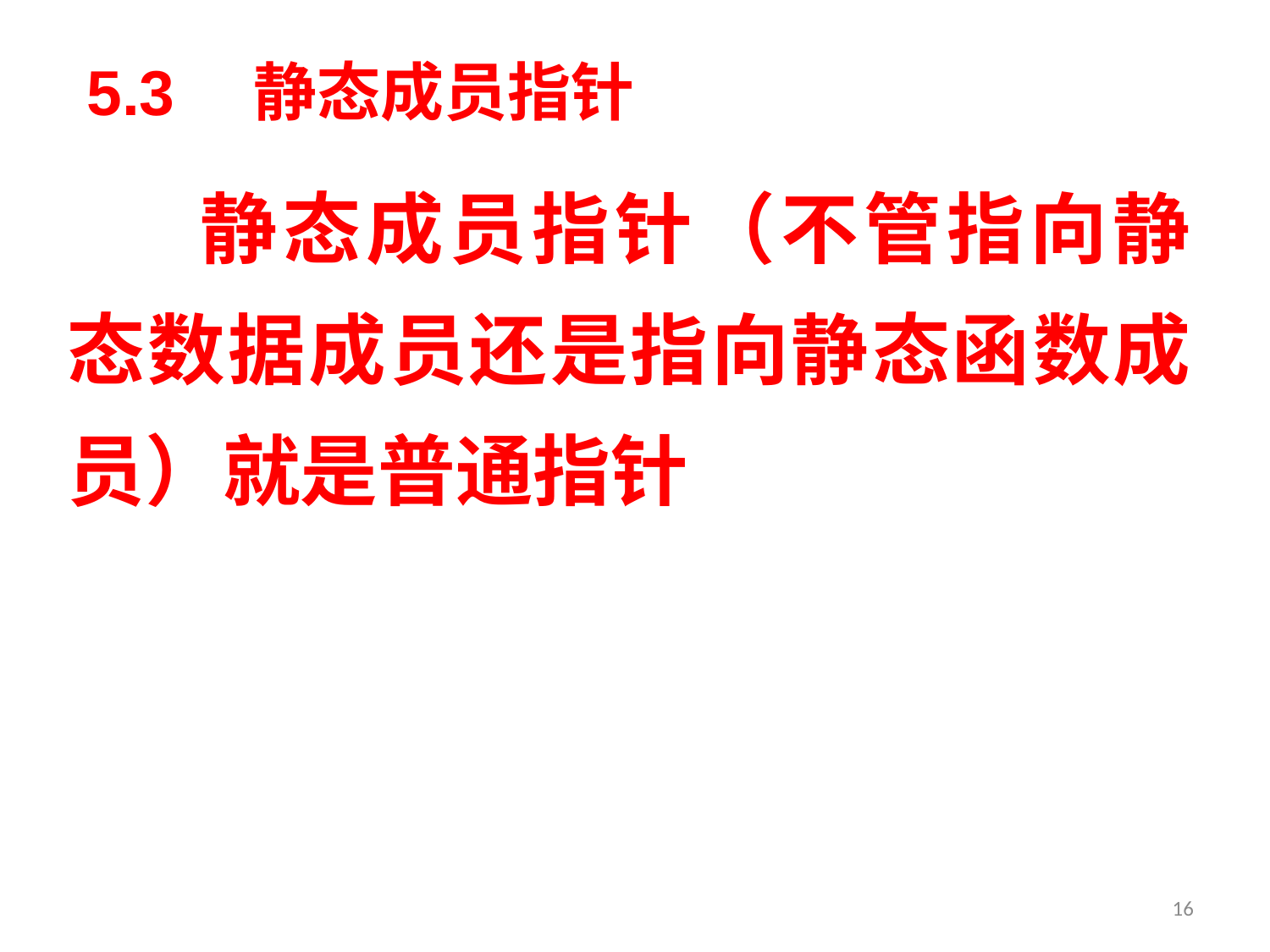

# 5.3　静态成员指针
	静态成员指针（不管指向静态数据成员还是指向静态函数成员）就是普通指针
16